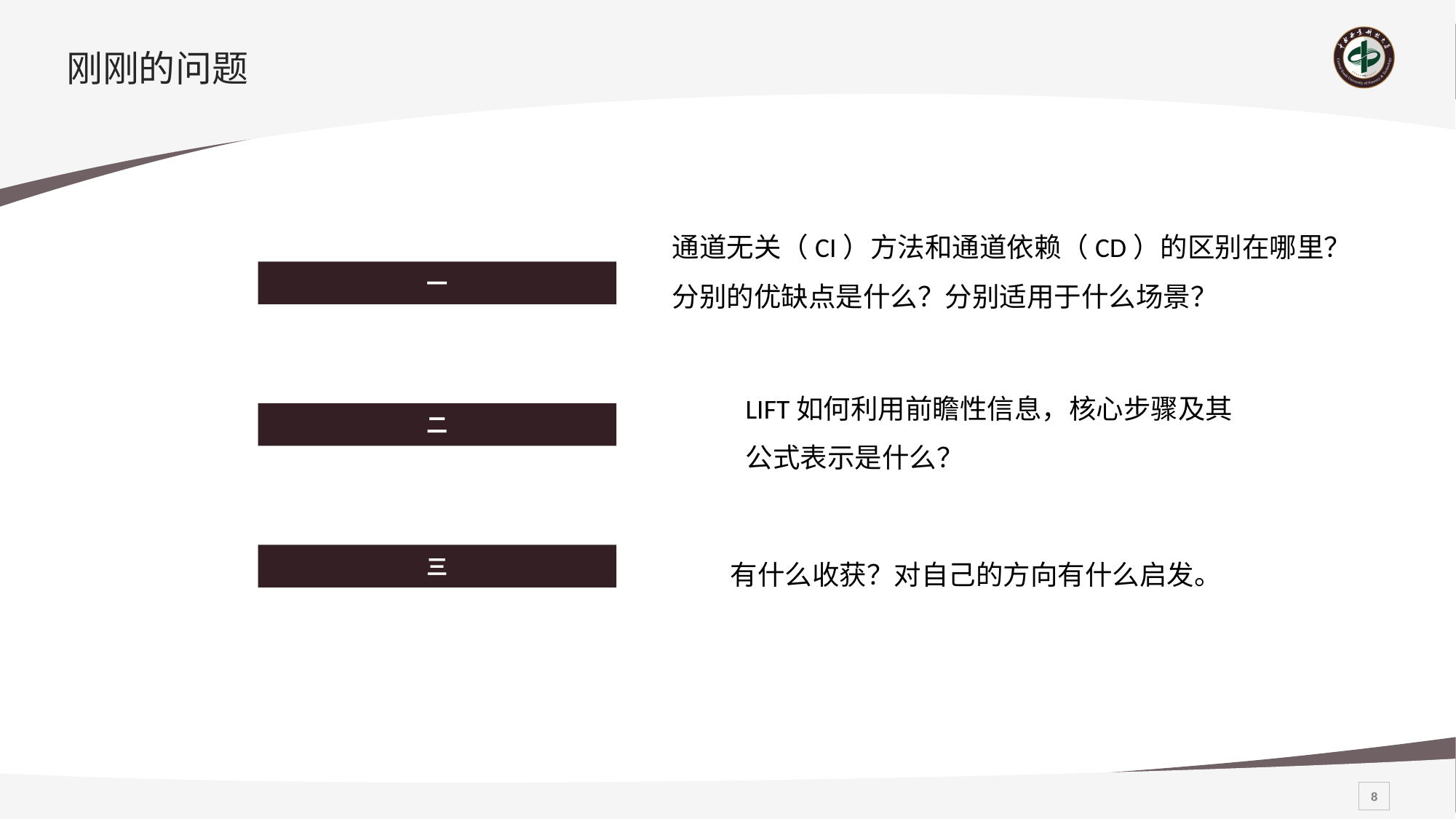

# 刚刚的问题
通道无关（CI）方法和通道依赖（CD）的区别在哪里？分别的优缺点是什么？分别适用于什么场景？
一
LIFT如何利用前瞻性信息，核心步骤及其公式表示是什么？
二
有什么收获？对自己的方向有什么启发。
三